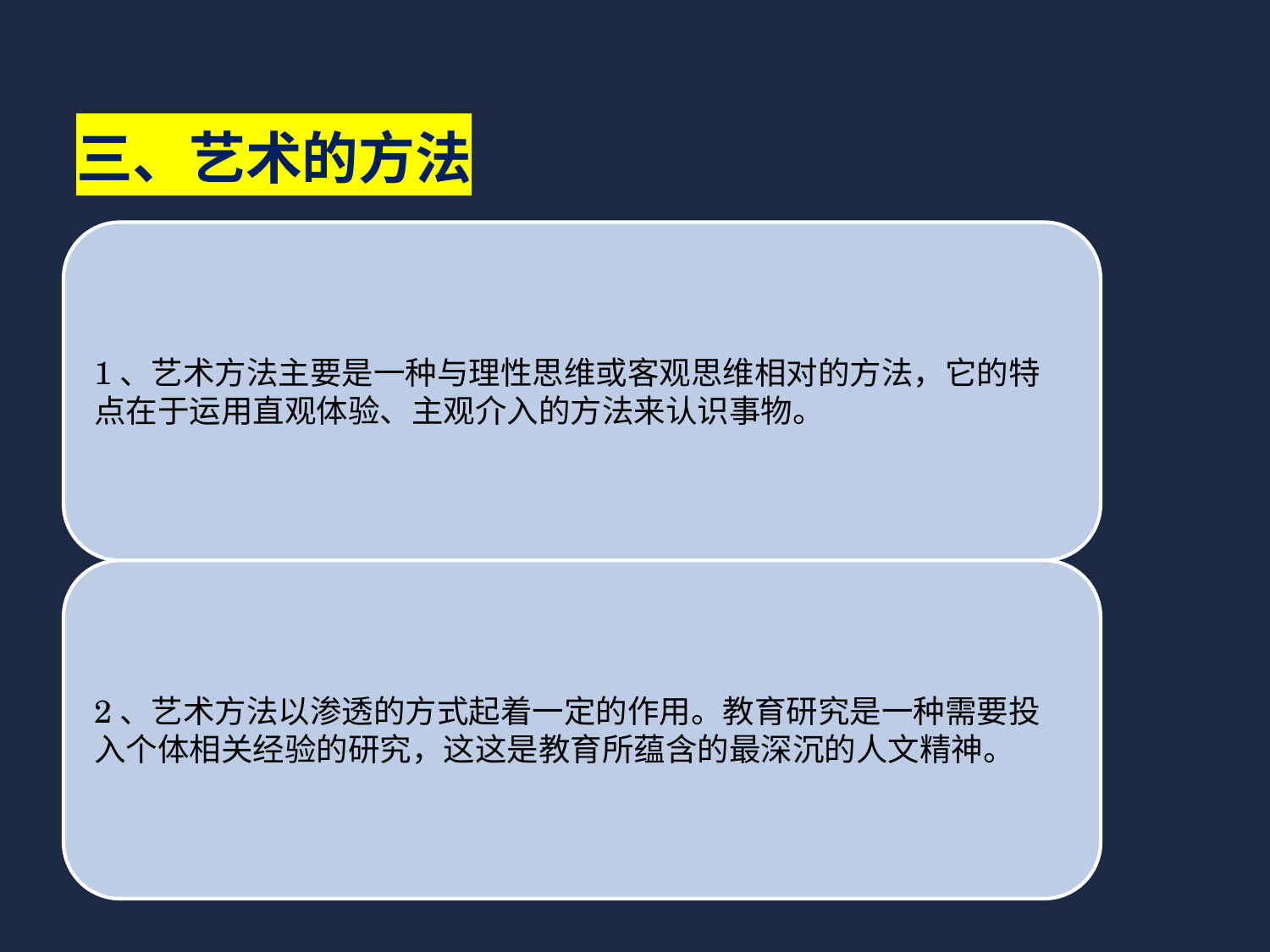

三、艺术的方法
1、艺术方法主要是一种与理性思维或客观思维相对的方法，它的特点在于运用直观体验、主观介入的方法来认识事物。
2、艺术方法以渗透的方式起着一定的作用。教育研究是一种需要投入个体相关经验的研究，这这是教育所蕴含的最深沉的人文精神。